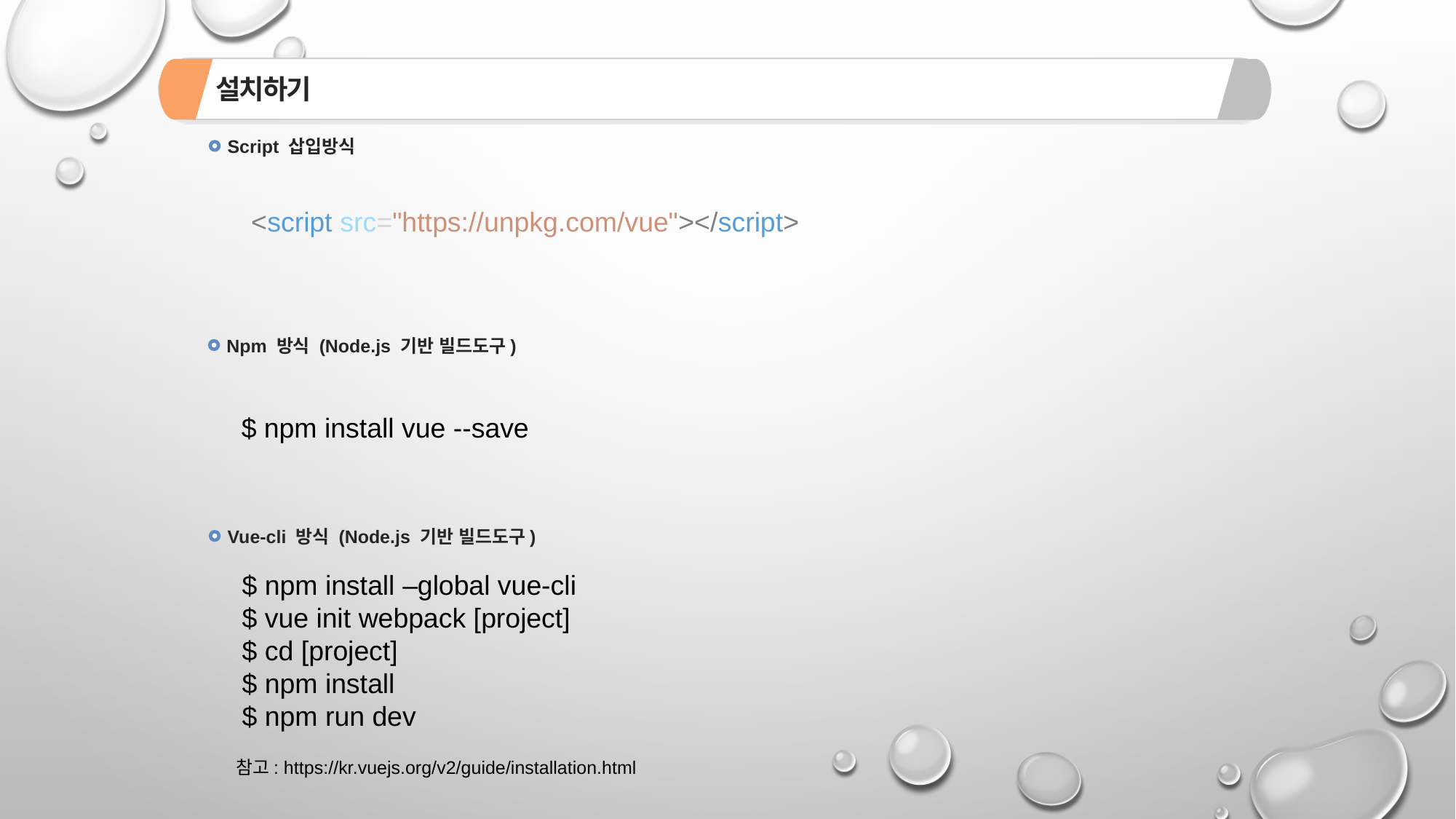

설치하기
Script 삽입방식

<script src="https://unpkg.com/vue"></script>
Npm 방식 (Node.js 기반 빌드도구)

$ npm install vue --save
Vue-cli 방식 (Node.js 기반 빌드도구)

$ npm install –global vue-cli
$ vue init webpack [project]
$ cd [project]
$ npm install
$ npm run dev
참고: https://kr.vuejs.org/v2/guide/installation.html